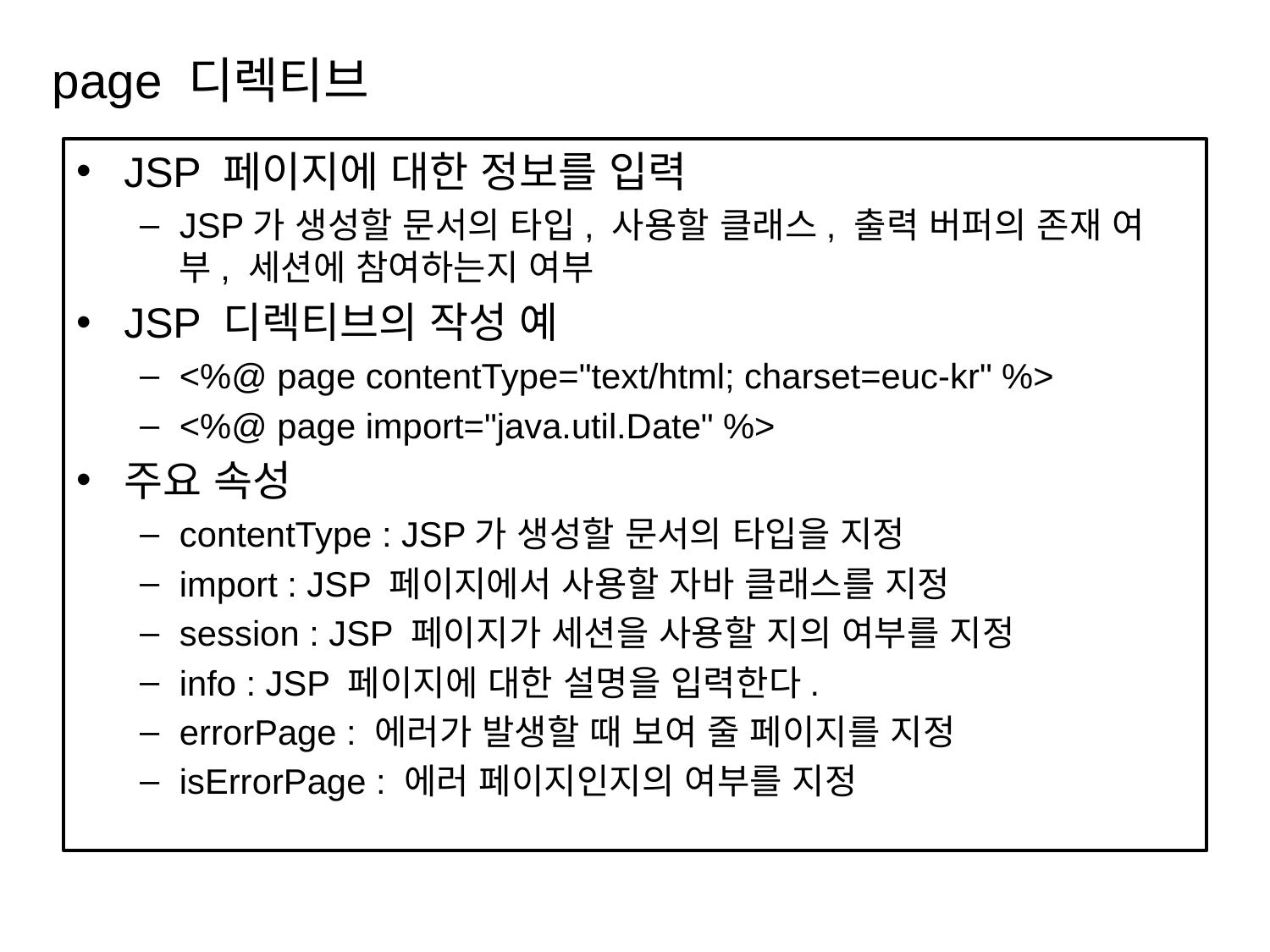

# page 디렉티브
JSP 페이지에 대한 정보를 입력
JSP가 생성할 문서의 타입, 사용할 클래스, 출력 버퍼의 존재 여부, 세션에 참여하는지 여부
JSP 디렉티브의 작성 예
<%@ page contentType="text/html; charset=euc-kr" %>
<%@ page import="java.util.Date" %>
주요 속성
contentType : JSP가 생성할 문서의 타입을 지정
import : JSP 페이지에서 사용할 자바 클래스를 지정
session : JSP 페이지가 세션을 사용할 지의 여부를 지정
info : JSP 페이지에 대한 설명을 입력한다.
errorPage : 에러가 발생할 때 보여 줄 페이지를 지정
isErrorPage : 에러 페이지인지의 여부를 지정